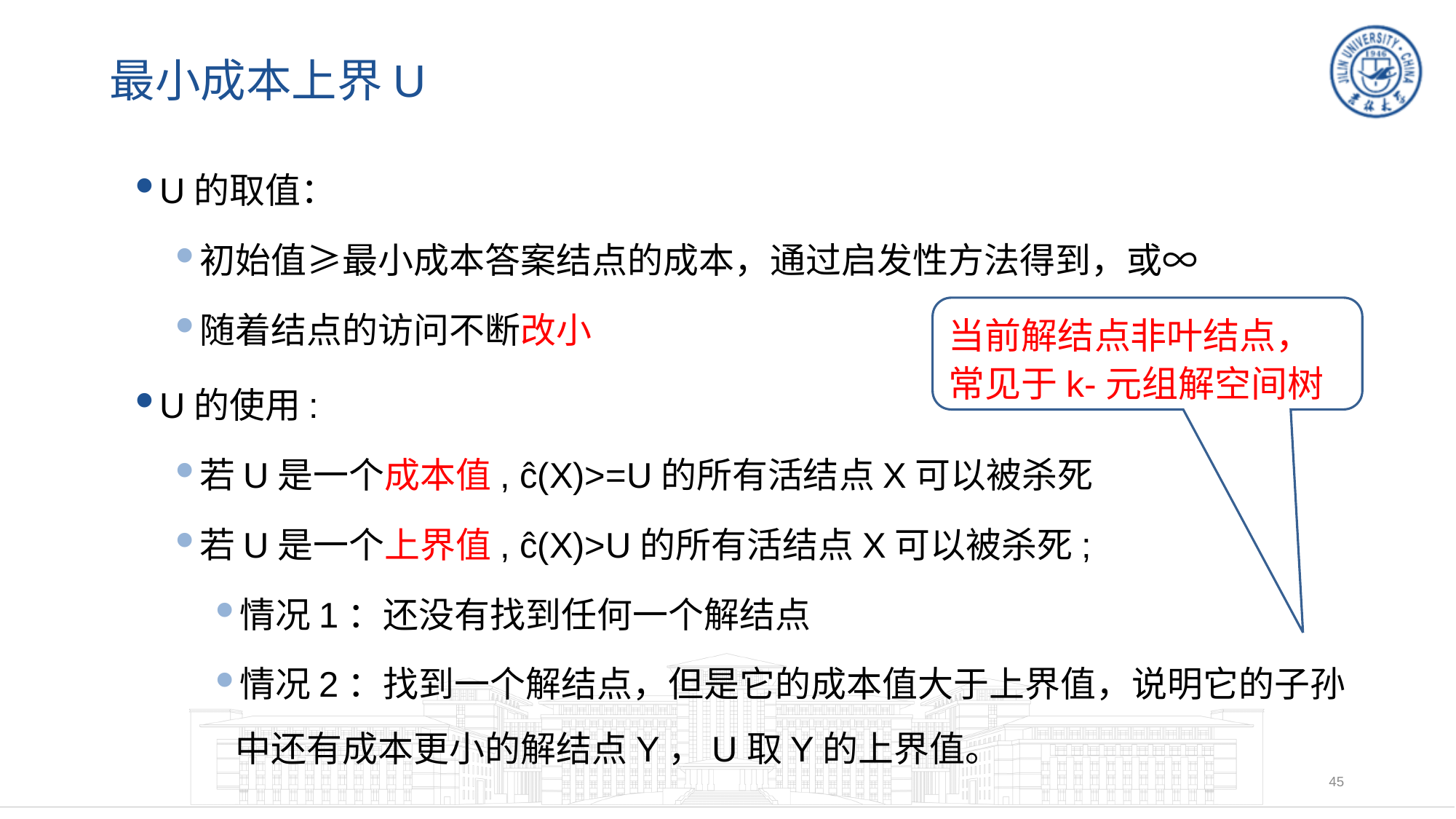

# 最小成本上界U
U的取值：
初始值≥最小成本答案结点的成本，通过启发性方法得到，或∞
随着结点的访问不断改小
U的使用:
若U是一个成本值, ĉ(X)>=U的所有活结点X可以被杀死
若U是一个上界值, ĉ(X)>U的所有活结点X可以被杀死;
情况1：还没有找到任何一个解结点
情况2：找到一个解结点，但是它的成本值大于上界值，说明它的子孙中还有成本更小的解结点Y，U取Y的上界值。

当前解结点非叶结点，常见于k-元组解空间树
45